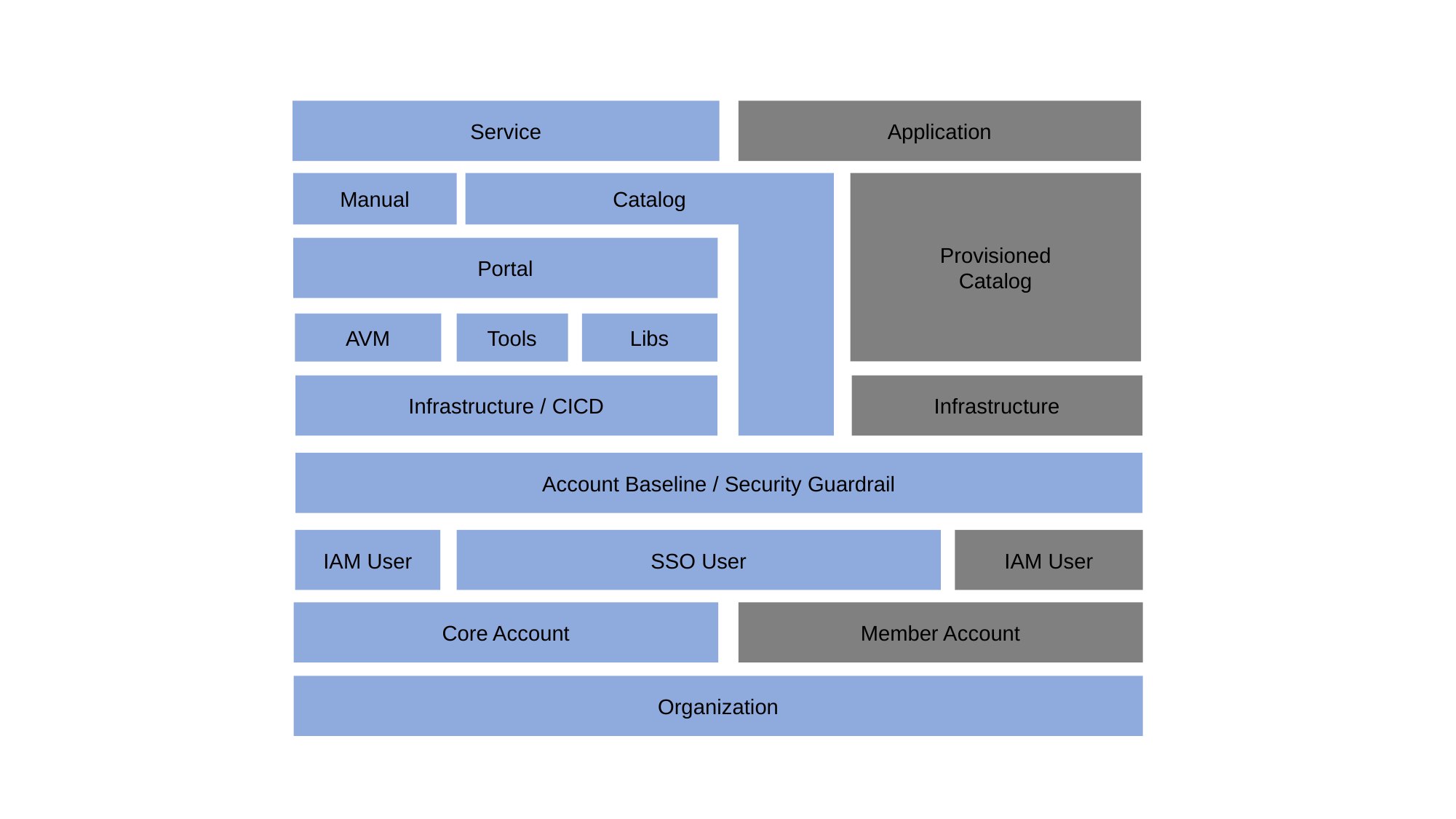

Service
Application
サービス管理
Provisioned
Catalog
Manual
Catalog
マニュアル管理
カタログ管理

Portal
ポータル管理
AVM
Libs
Tools
基盤ツール管理
Infrastructure / CICD
Infrastructure
基盤インフラ管理
Account Baseline / Security Guardrail
ベースライン管理
インシデント管理
IAM User
SSO User
IAM User
ＩＤ管理
Core Account
Member Account
アカウント管理
Organization
組織管理
請求管理